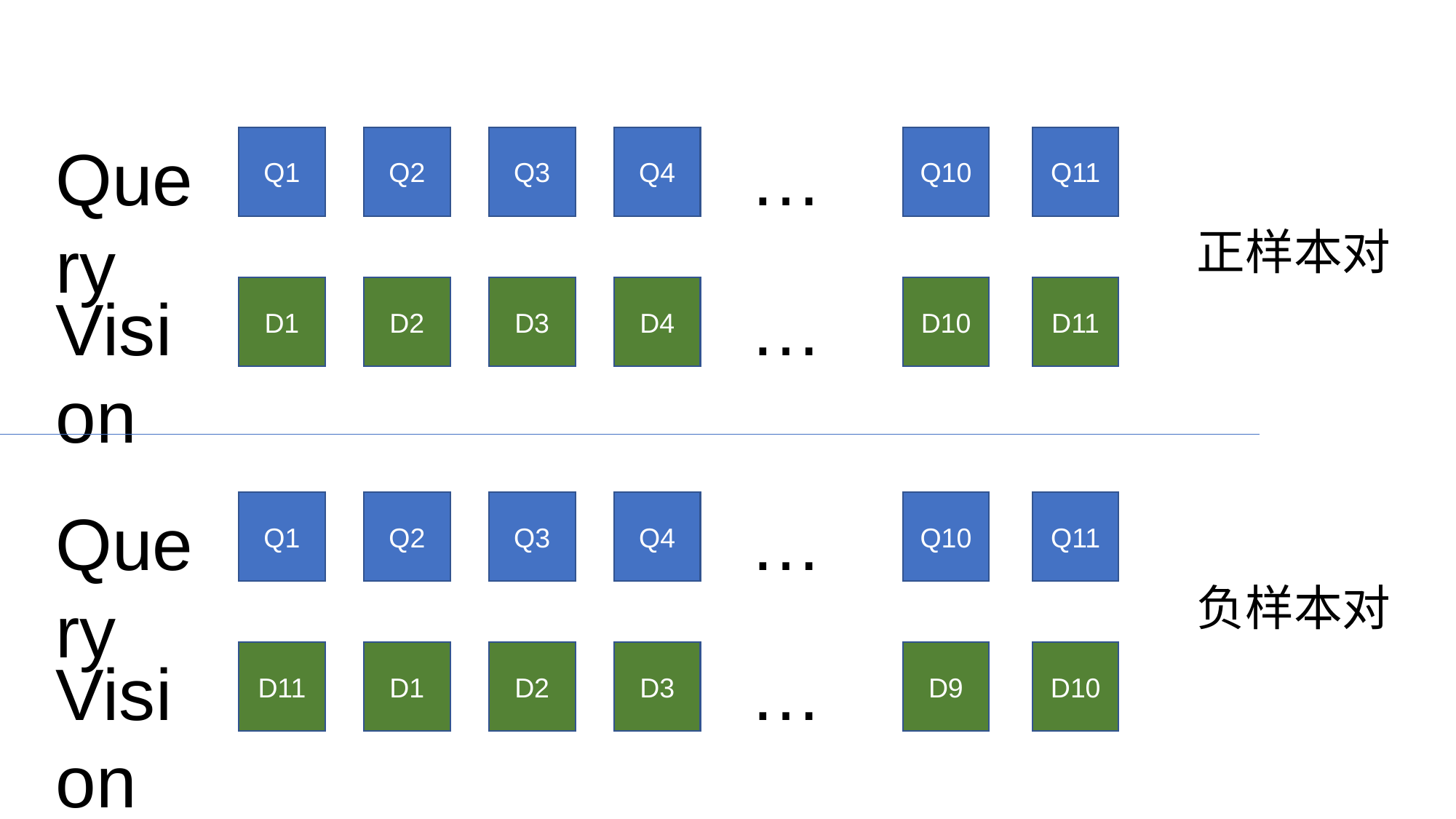

Query
Q1
Q2
Q3
Q4
…
Q10
Q11
正样本对
Vision
D1
D2
D3
D4
…
D10
D11
Query
Q1
Q2
Q3
Q4
…
Q10
Q11
负样本对
Vision
D11
D1
D2
D3
…
D9
D10